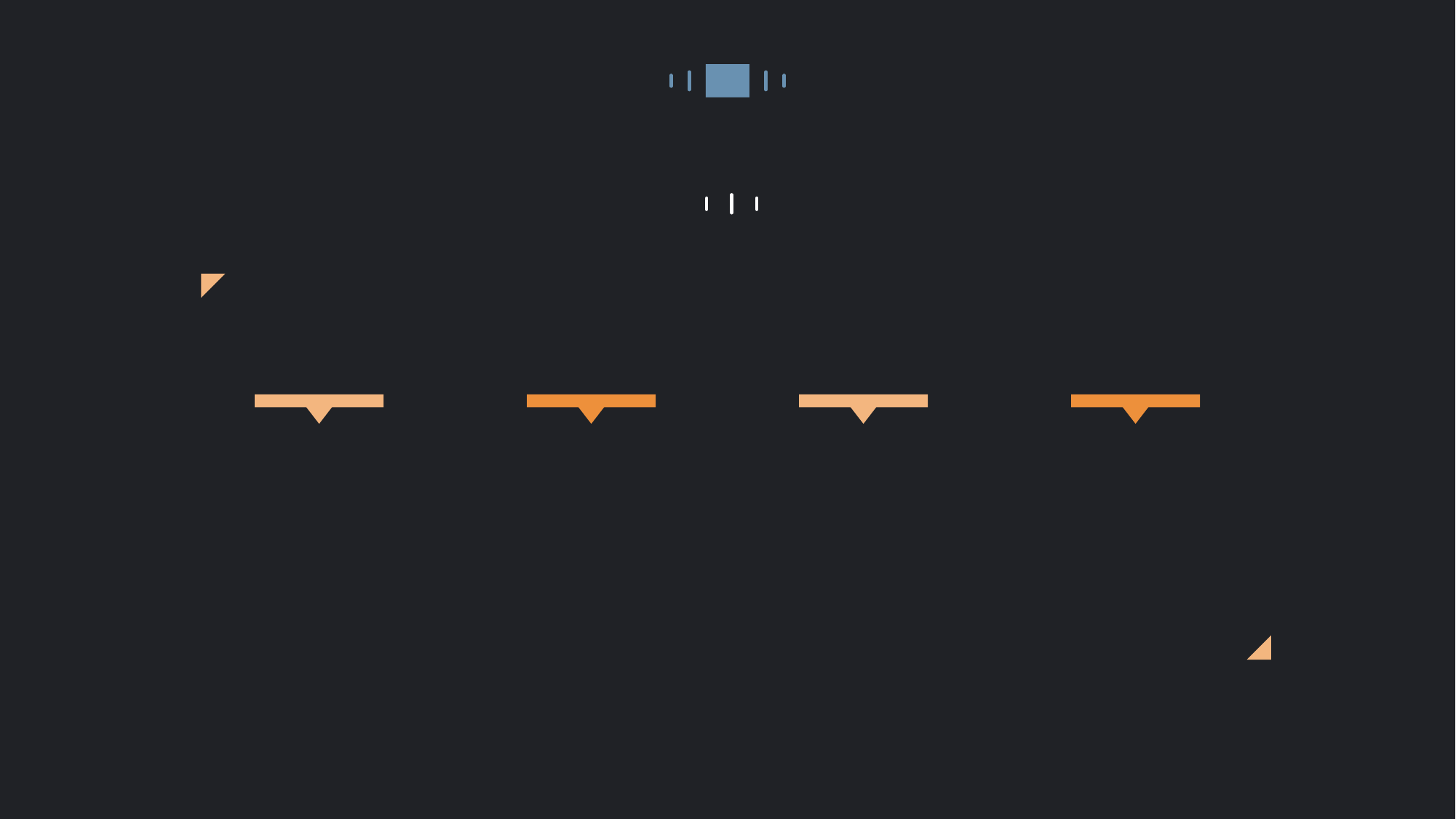

02

Tools

Server
Backend
Frontend
ETC

Apache Tomcat
Oracle SQL
MyBatis
Java
Spring

HTML5
CSS3
Bootstrap
JSP
Python
: 데이터
크롤링 및 정제